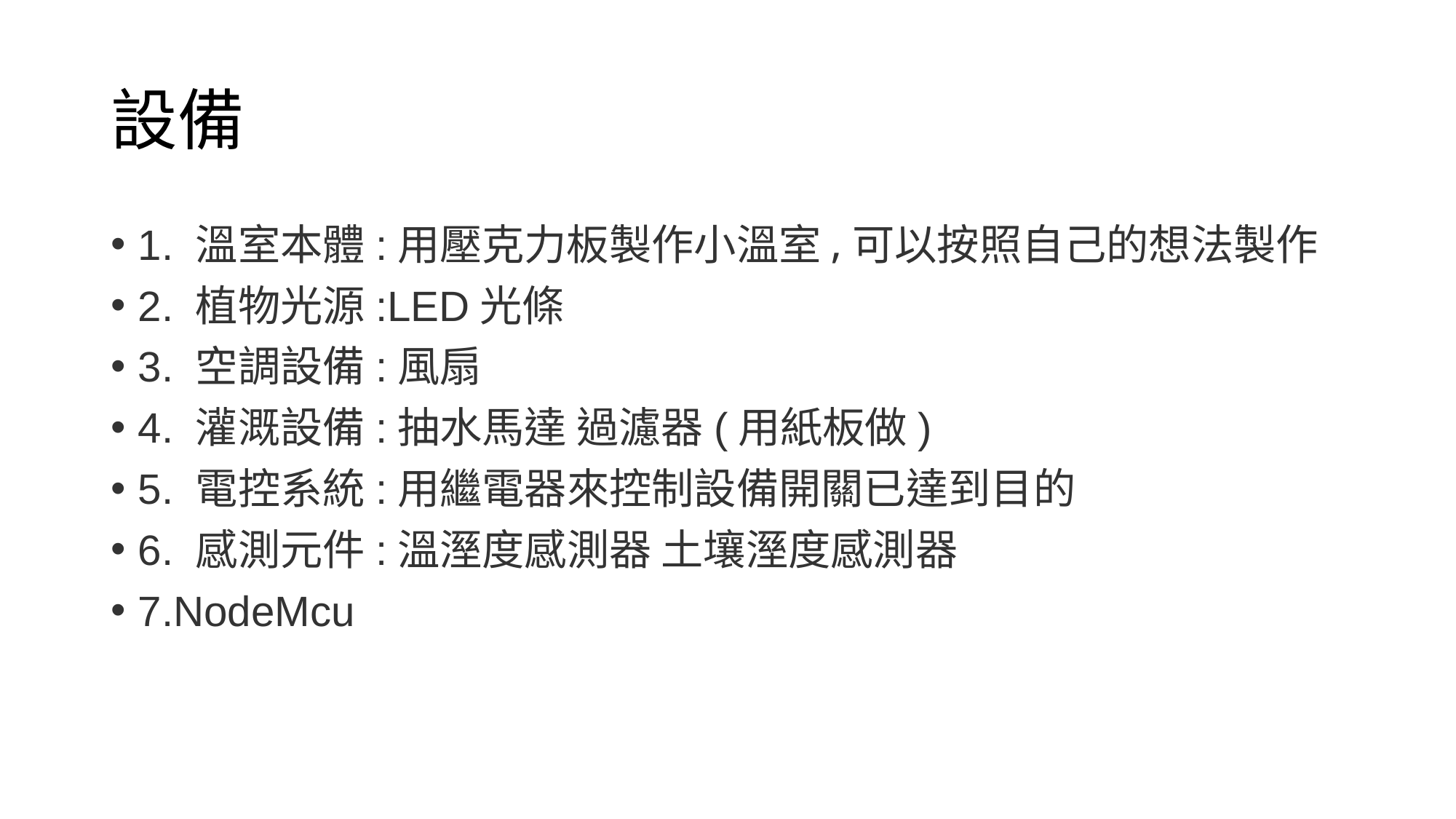

# 設備
1. 溫室本體:用壓克力板製作小溫室,可以按照自己的想法製作
2. 植物光源:LED光條
3. 空調設備:風扇
4. 灌溉設備:抽水馬達 過濾器(用紙板做)
5. 電控系統:用繼電器來控制設備開關已達到目的
6. 感測元件:溫溼度感測器 土壤溼度感測器
7.NodeMcu